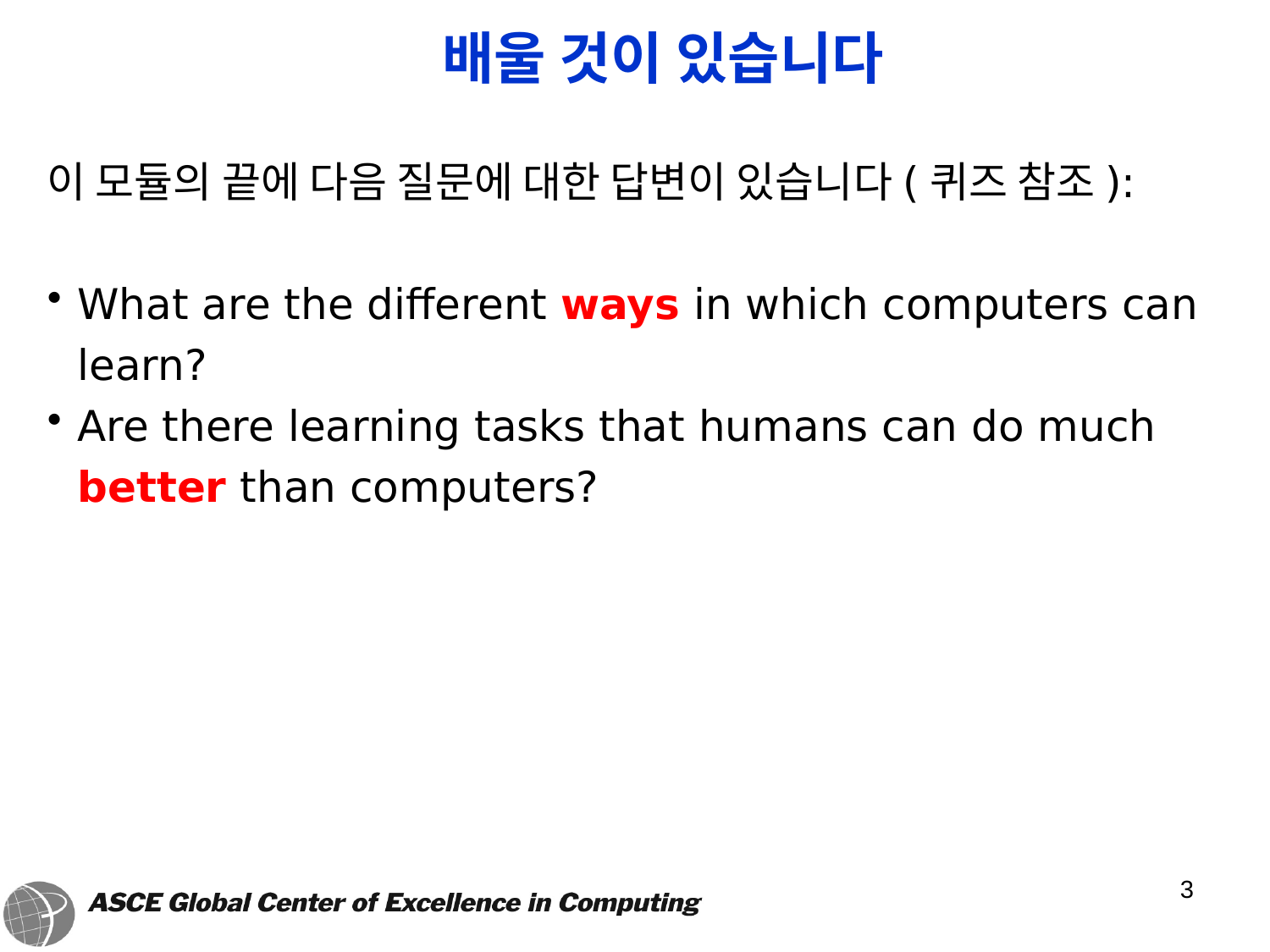

배울 것이 있습니다
이 모듈의 끝에 다음 질문에 대한 답변이 있습니다(퀴즈 참조):

What are the different ways in which computers can learn?
Are there learning tasks that humans can do much better than computers?

3